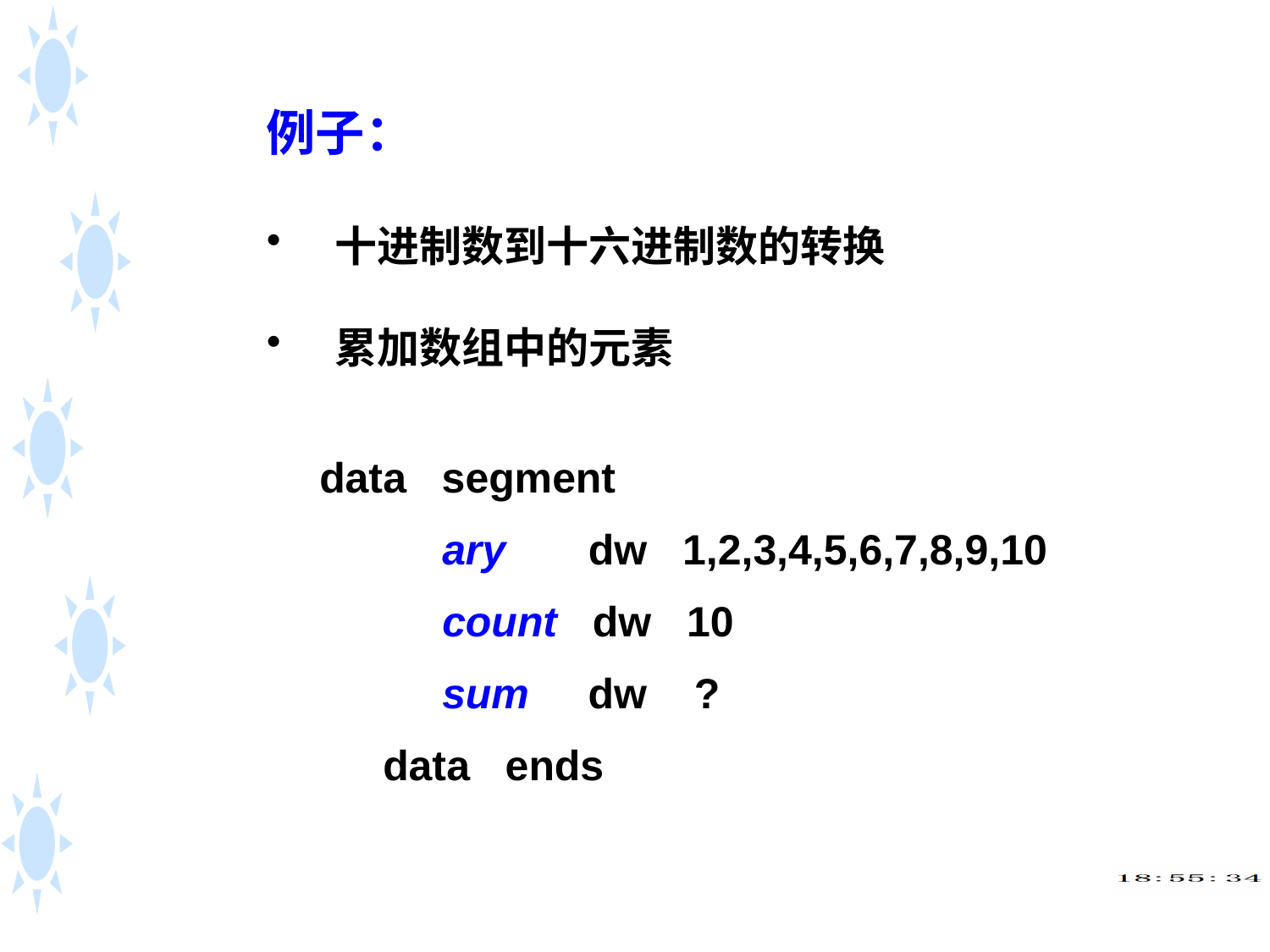

例子：

   十进制数到十六进制数的转换

   累加数组中的元素
data   segment
     ary       dw   1,2,3,4,5,6,7,8,9,10
     count   dw   10
     sum     dw    ?
data   ends